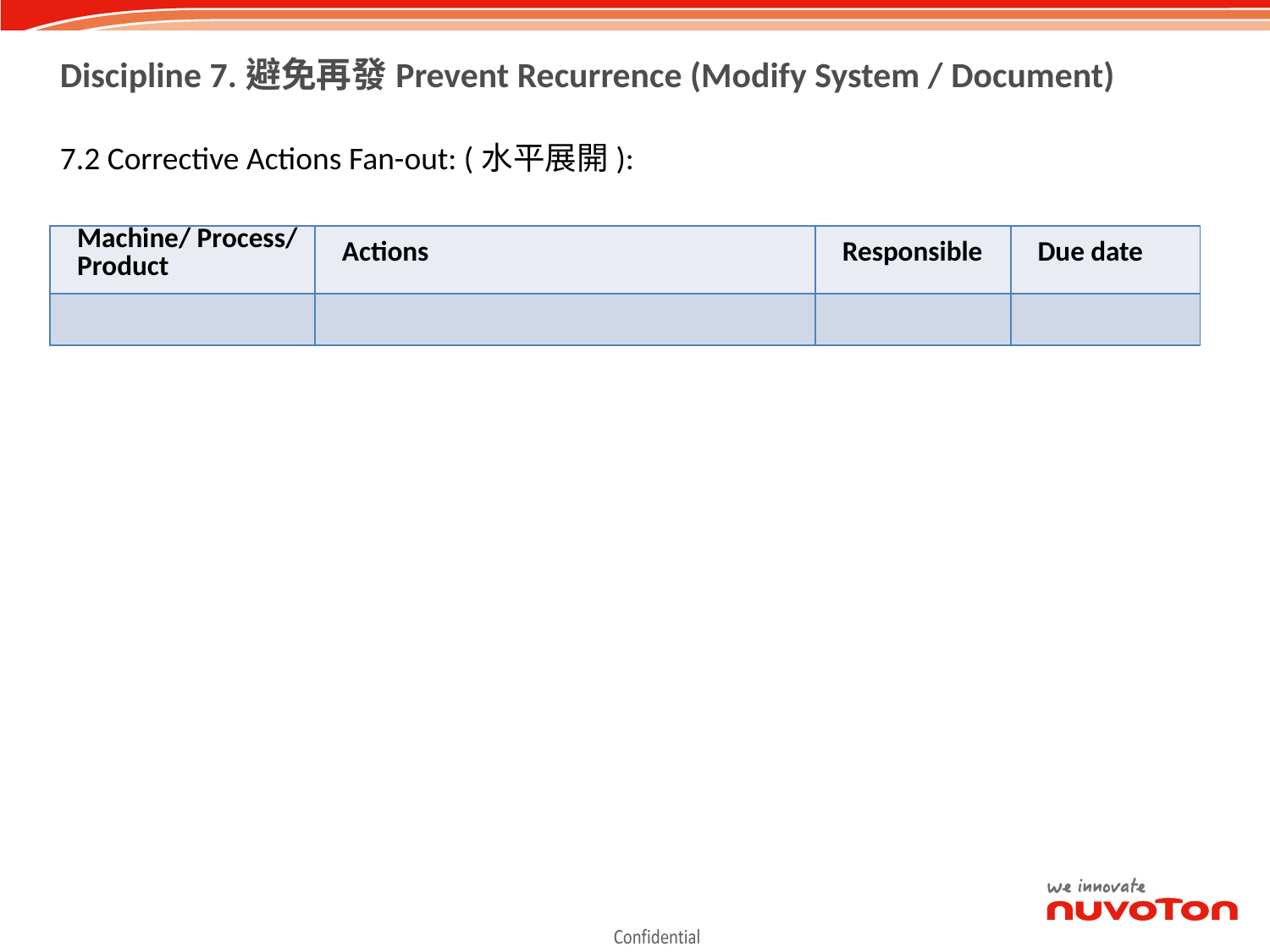

Discipline 7.避免再發Prevent Recurrence (Modify System / Document)
7.2 Corrective Actions Fan-out: (水平展開):
| Machine/ Process/ Product | Actions | Responsible | Due date |
| --- | --- | --- | --- |
|  |  |  |  |